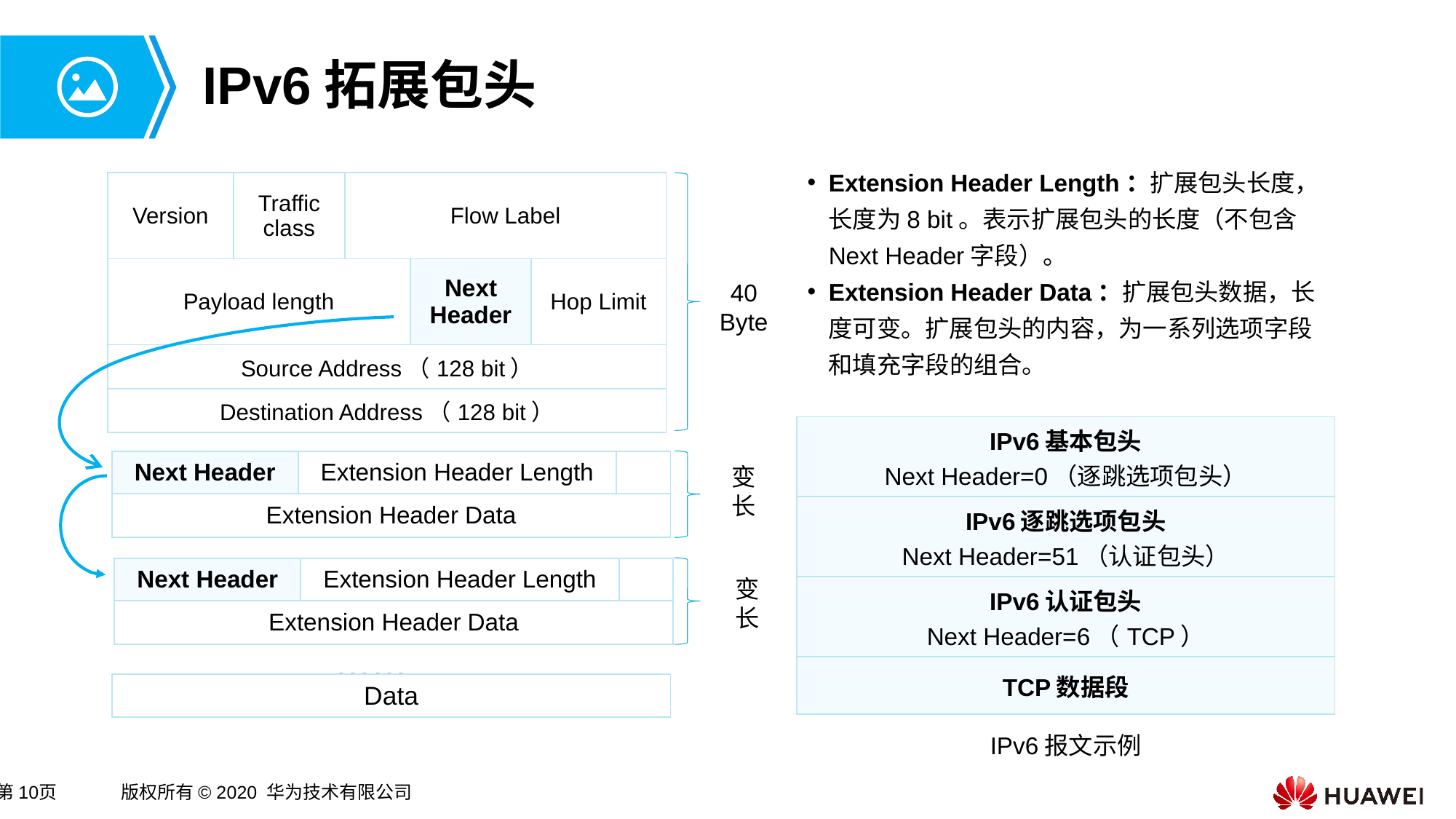

# IPv6拓展包头
Extension Header Length：扩展包头长度，长度为8 bit。表示扩展包头的长度（不包含Next Header字段）。
Extension Header Data：扩展包头数据，长度可变。扩展包头的内容，为一系列选项字段和填充字段的组合。

| Version | Traffic class | Flow Label |  |  |
| --- | --- | --- | --- | --- |
| Payload length |  |  | Next Header | Hop Limit |
| Source Address（128 bit） |  |  |  |  |
| Destination Address（128 bit） |  |  |  |  |
40
Byte

| IPv6基本包头 Next Header=0（逐跳选项包头） |
| --- |
| IPv6逐跳选项包头 Next Header=51（认证包头） |
| IPv6认证包头 Next Header=6（TCP） |
| TCP数据段 |

| Next Header | Extension Header Length |  |
| --- | --- | --- |
| Extension Header Data |  |  |
变
长

| Next Header | Extension Header Length |  |
| --- | --- | --- |
| Extension Header Data |  |  |
变
长
……
| Data |
| --- |
IPv6报文示例